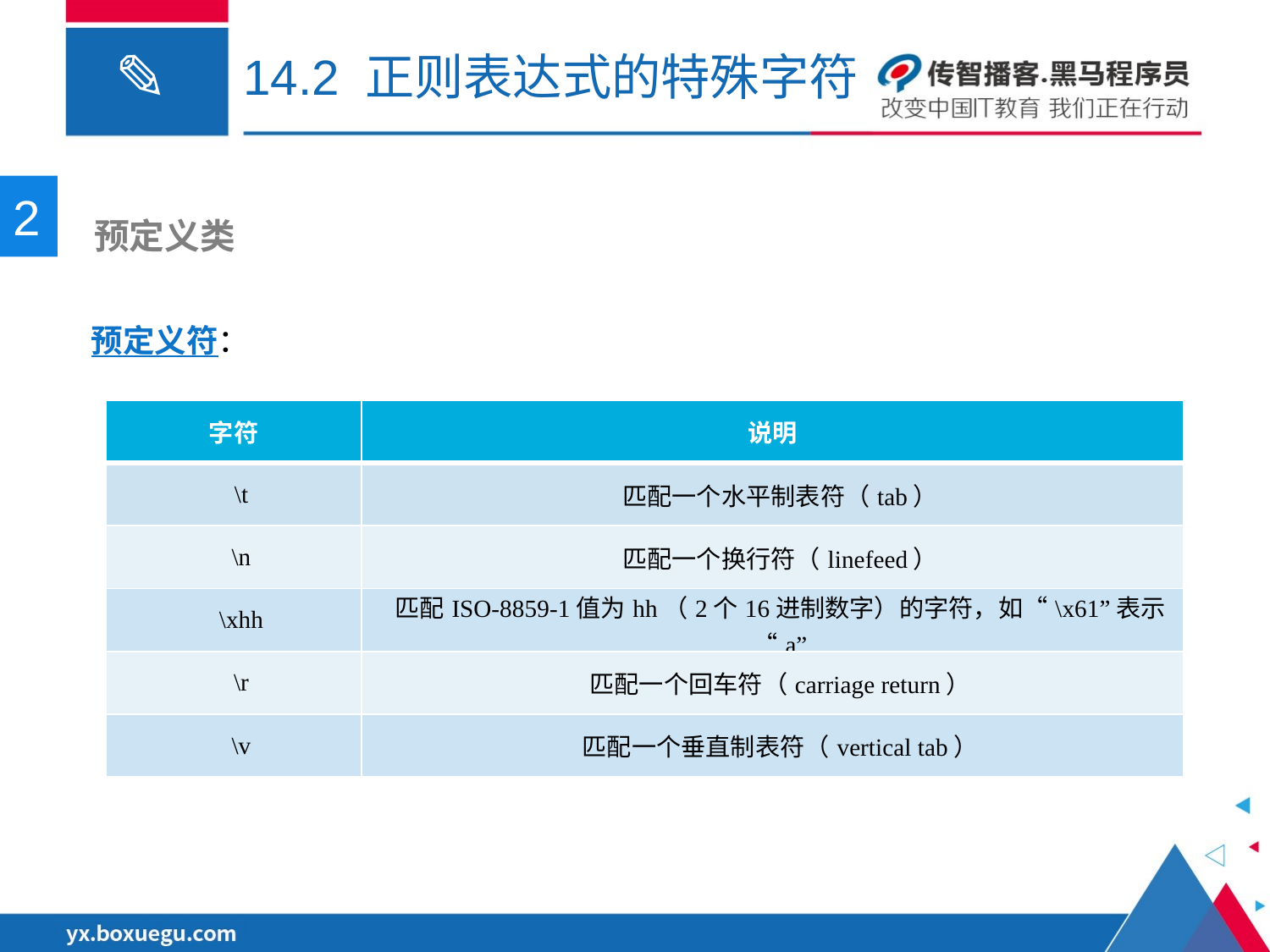

# 14.2 正则表达式的特殊字符

2
  预定义类
预定义符：
| 字符 | 说明 |
| --- | --- |
| \t | 匹配一个水平制表符（tab） |
| \n | 匹配一个换行符（linefeed） |
| \xhh | 匹配ISO-8859-1值为hh（2个16进制数字）的字符，如“\x61”表示“a” |
| \r | 匹配一个回车符（carriage return） |
| \v | 匹配一个垂直制表符（vertical tab） |